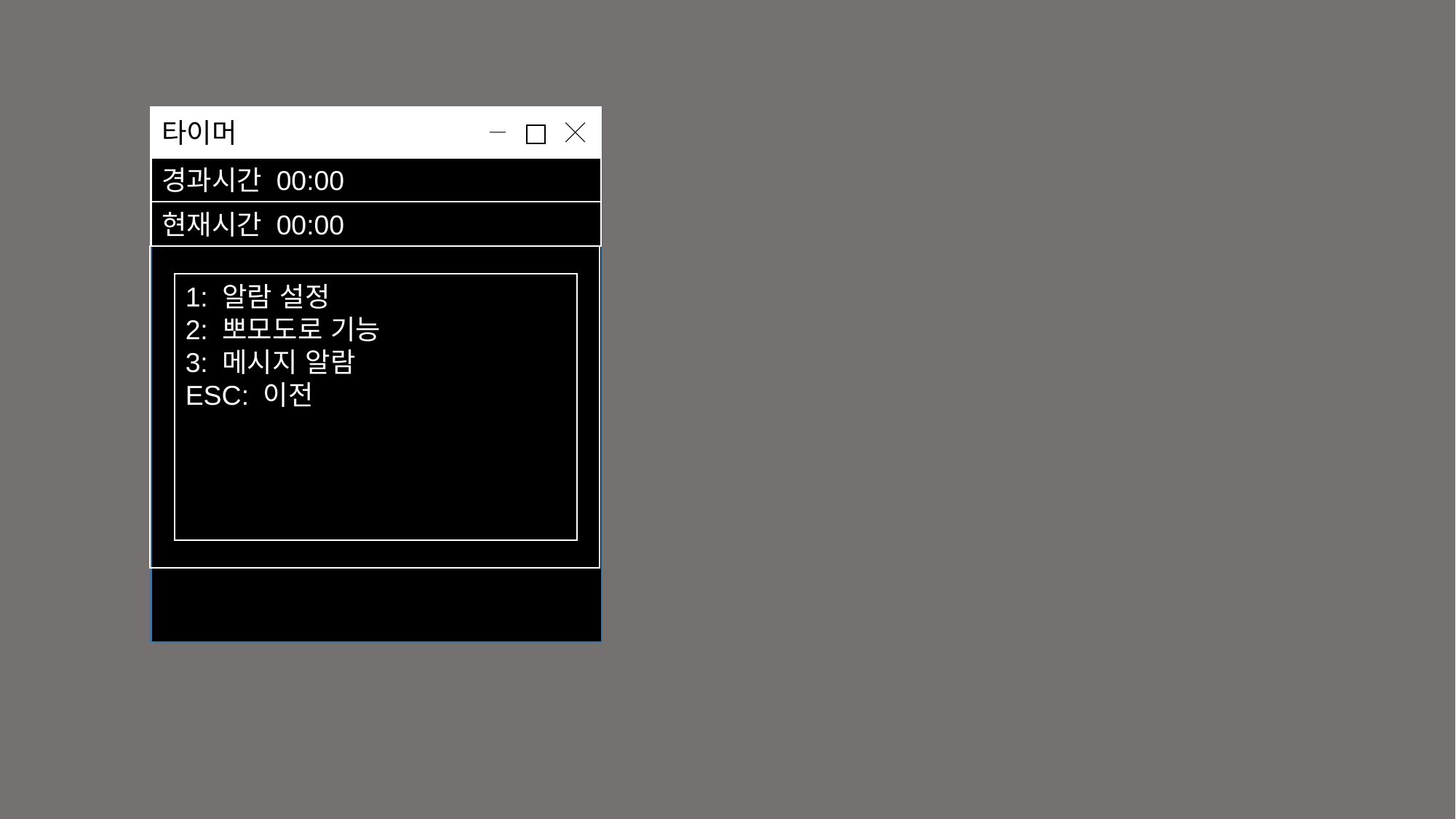

타이머

경과시간 00:00
현재시간 00:00

1: 알람 설정
2: 뽀모도로 기능
3: 메시지 알람
ESC: 이전